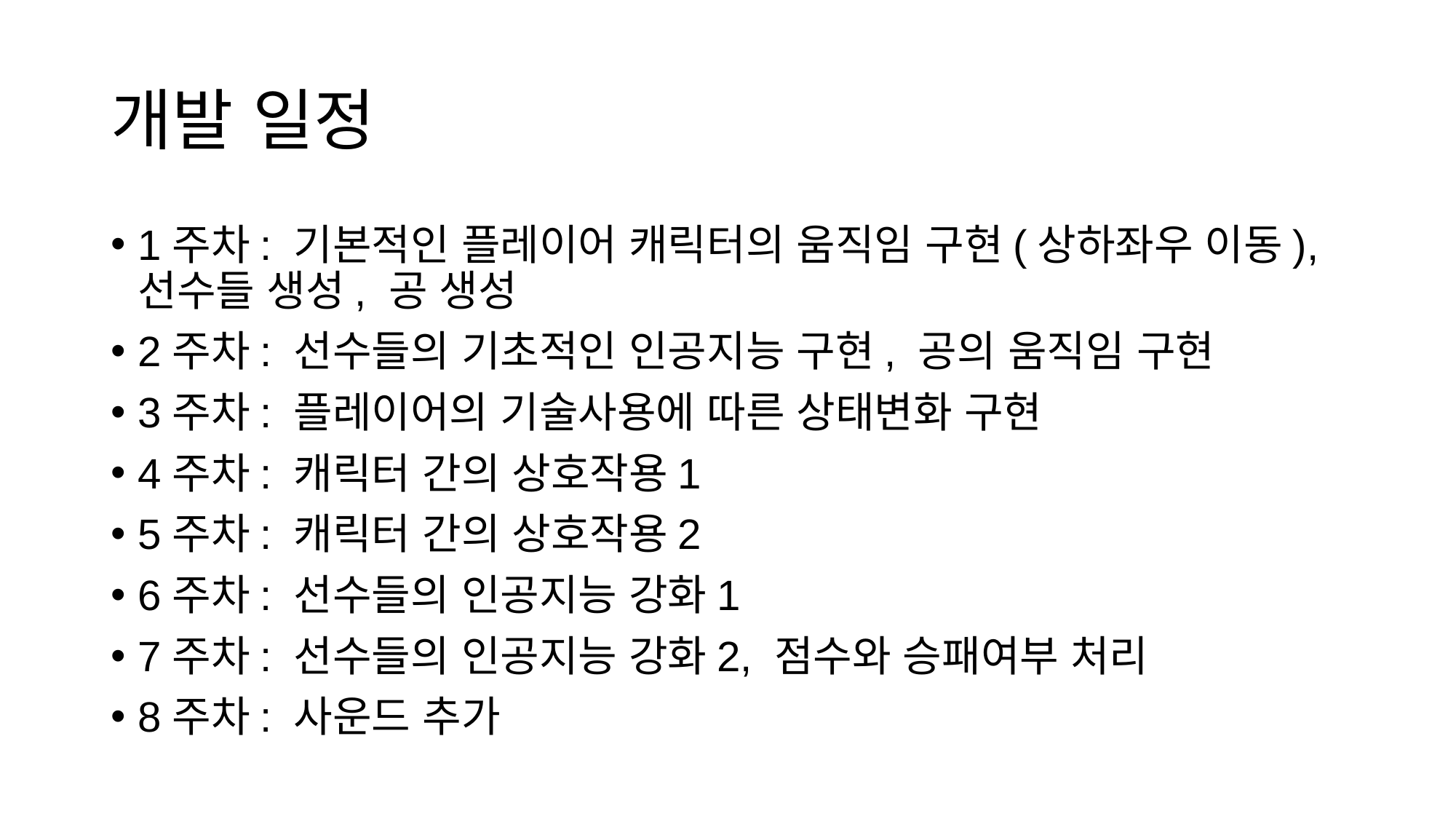

# 개발 일정
1주차: 기본적인 플레이어 캐릭터의 움직임 구현(상하좌우 이동), 선수들 생성, 공 생성
2주차: 선수들의 기초적인 인공지능 구현, 공의 움직임 구현
3주차: 플레이어의 기술사용에 따른 상태변화 구현
4주차: 캐릭터 간의 상호작용1
5주차: 캐릭터 간의 상호작용2
6주차: 선수들의 인공지능 강화1
7주차: 선수들의 인공지능 강화2, 점수와 승패여부 처리
8주차: 사운드 추가